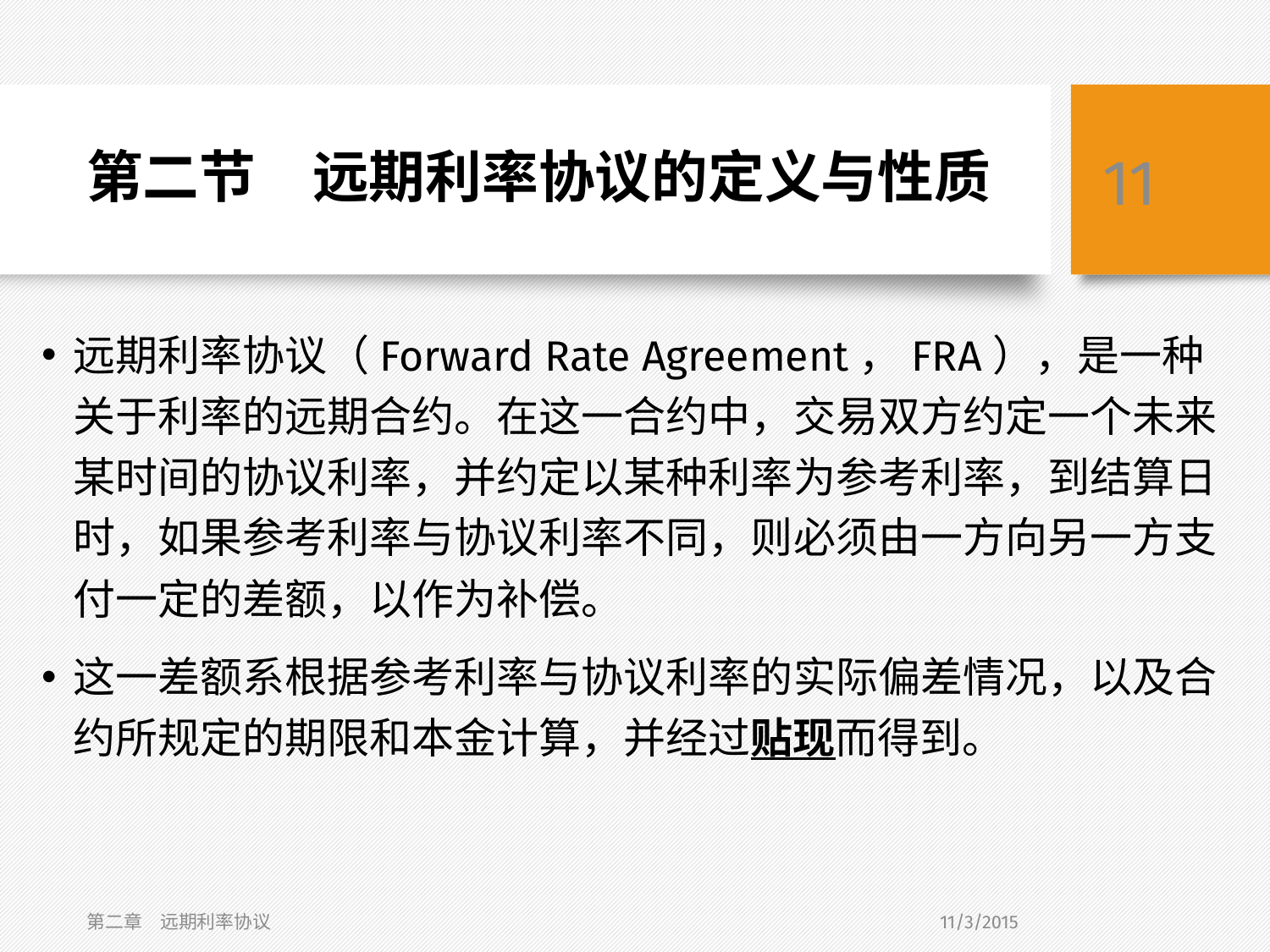

# 第二节　远期利率协议的定义与性质
11
远期利率协议（Forward Rate Agreement，FRA），是一种关于利率的远期合约。在这一合约中，交易双方约定一个未来某时间的协议利率，并约定以某种利率为参考利率，到结算日时，如果参考利率与协议利率不同，则必须由一方向另一方支付一定的差额，以作为补偿。
这一差额系根据参考利率与协议利率的实际偏差情况，以及合约所规定的期限和本金计算，并经过贴现而得到。

11/3/2015
第二章　远期利率协议